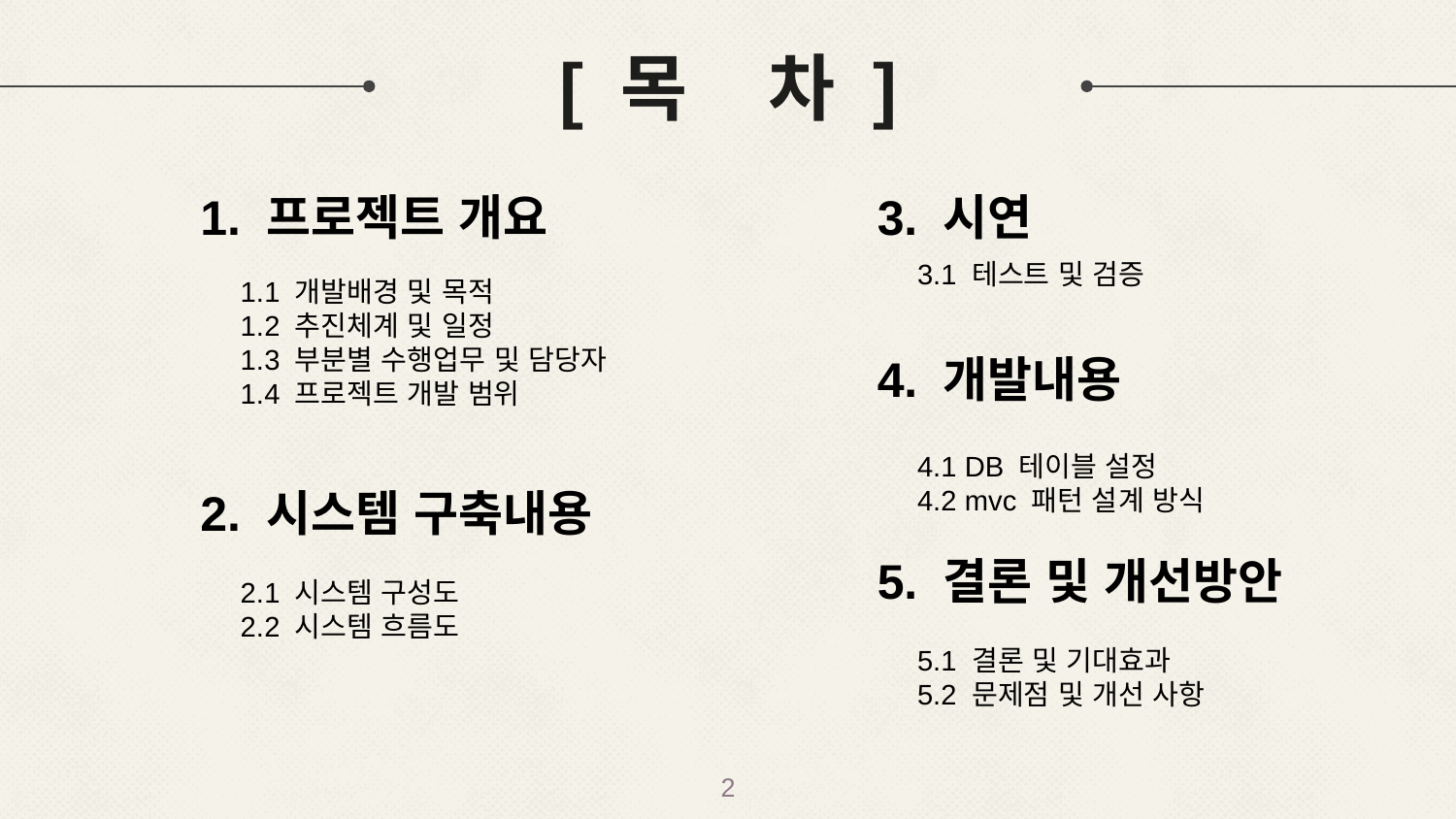

# [ 목    차 ]
1. 프로젝트 개요

     1.1 개발배경 및 목적
     1.2 추진체계 및 일정
     1.3 부분별 수행업무 및 담당자
     1.4 프로젝트 개발 범위

2. 시스템 구축내용

     2.1 시스템 구성도
     2.2 시스템 흐름도

3. 시연
     3.1 테스트 및 검증

4. 개발내용

     4.1 DB 테이블 설정
     4.2 mvc 패턴 설계 방식

5. 결론 및 개선방안

     5.1 결론 및 기대효과
     5.2 문제점 및 개선 사항

2